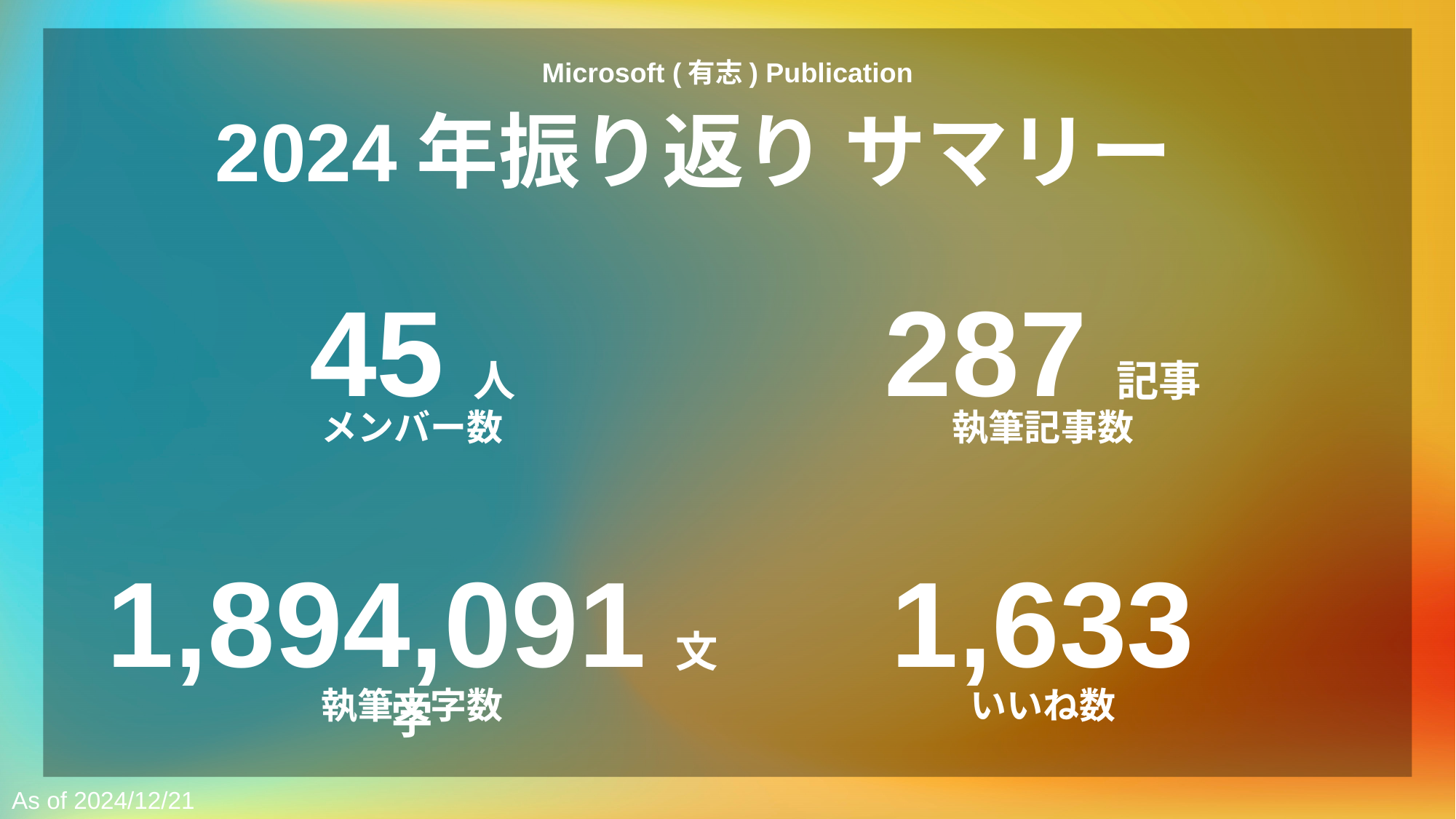

Microsoft (有志) Publication
2024年振り返り サマリー
45人
287記事
メンバー数
執筆記事数
1,633
1,894,091文字
執筆文字数
いいね数